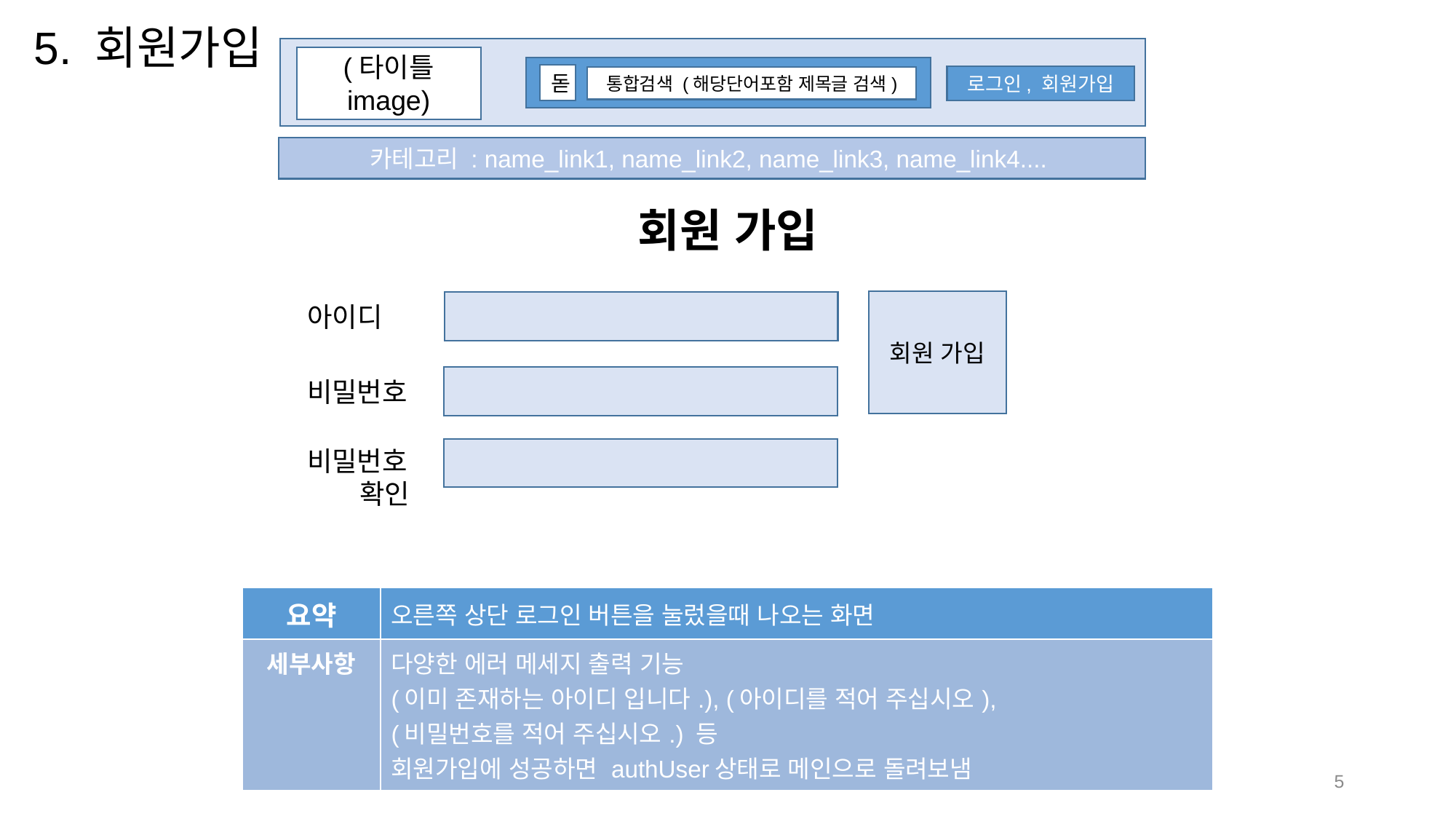

# 5. 회원가입

(타이틀 image)

돋
로그인, 회원가입
통합검색 (해당단어포함 제목글 검색)
카테고리 : name_link1, name_link2, name_link3, name_link4....
회원 가입

회원 가입

아이디

비밀번호
비밀번호
      확인

| 요약 | 오른쪽 상단 로그인 버튼을 눌렀을때 나오는 화면 |
| --- | --- |
| 세부사항 | 다양한 에러 메세지 출력 기능 (이미 존재하는 아이디 입니다.), (아이디를 적어 주십시오), (비밀번호를 적어 주십시오.) 등 회원가입에 성공하면 authUser상태로 메인으로 돌려보냄 |
5